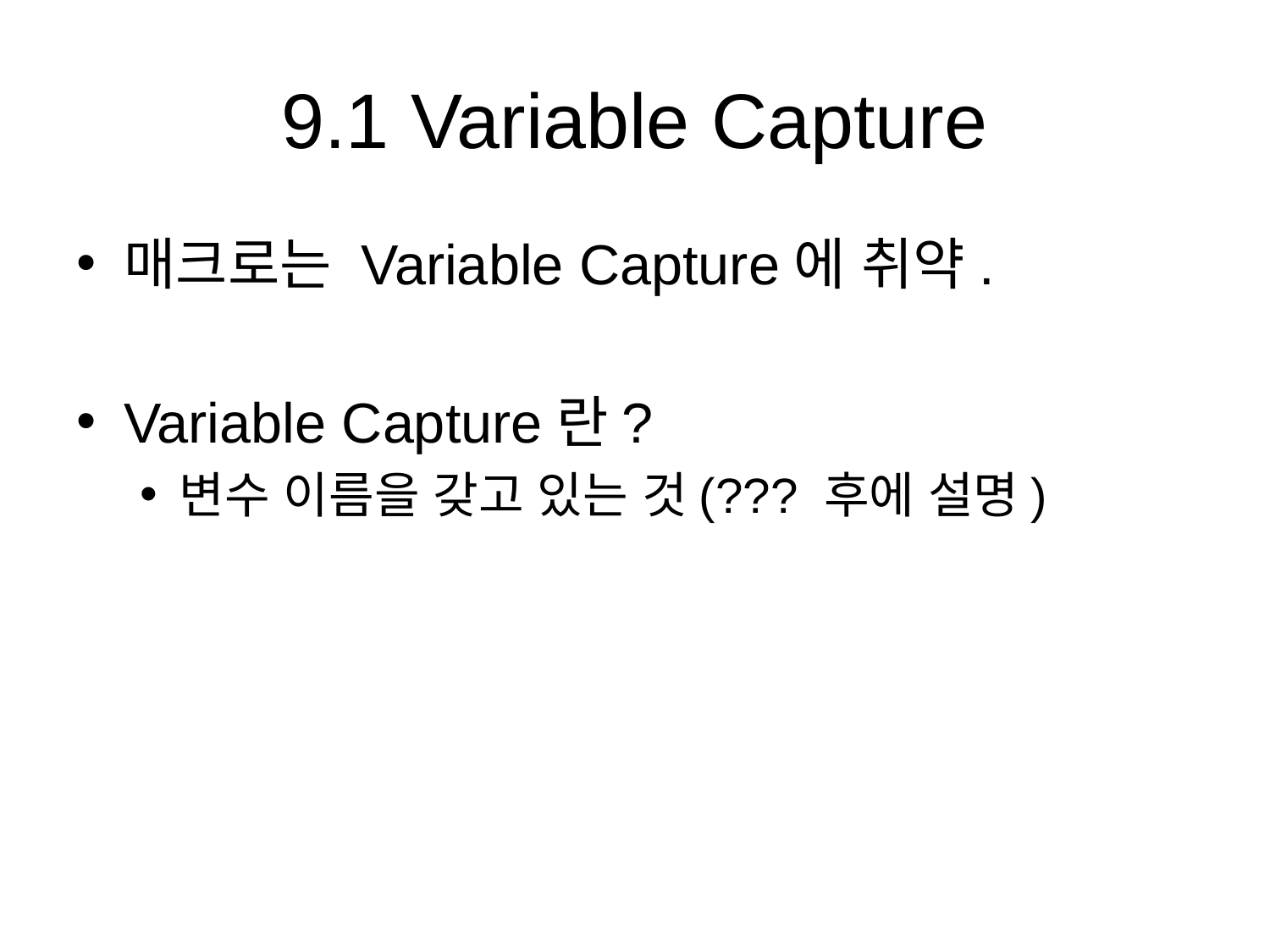

# 9.1 Variable Capture
매크로는 Variable Capture에 취약.

Variable Capture란?
변수 이름을 갖고 있는 것(??? 후에 설명)